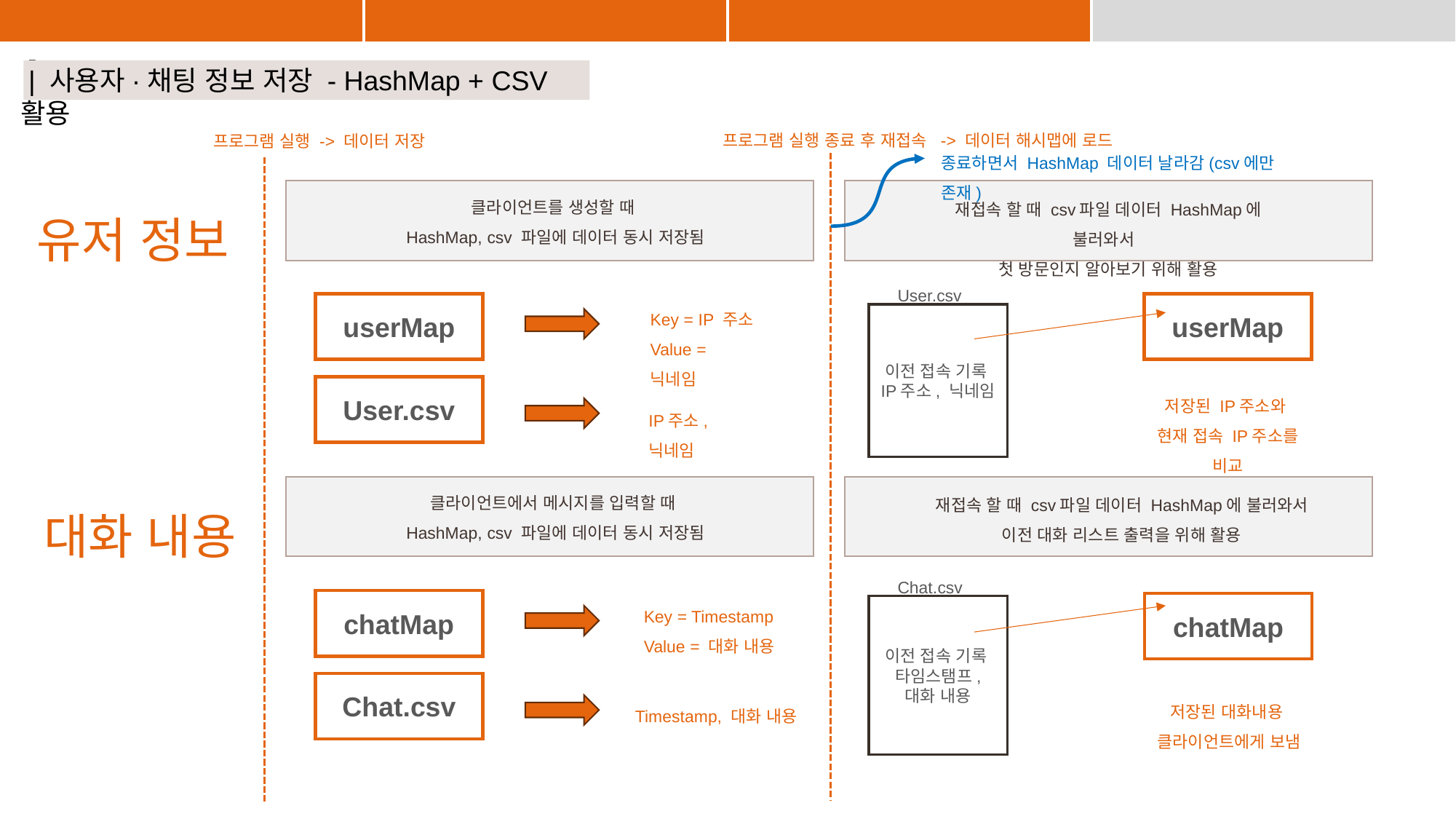

|  |  |  |  |
| --- | --- | --- | --- |
 | 사용자·채팅 정보 저장 - HashMap + CSV 활용

프로그램 실행 종료 후 재접속  -> 데이터 해시맵에 로드
프로그램 실행 -> 데이터 저장
종료하면서 HashMap 데이터 날라감(csv에만 존재)
유저 정보

클라이언트를 생성할 때
HashMap, csv 파일에 데이터 동시 저장됨
재접속 할 때 csv파일 데이터 HashMap에 불러와서
첫 방문인지 알아보기 위해 활용
User.csv
userMap
Key = IP 주소
Value = 닉네임

User.csv
IP주소, 닉네임

userMap
이전 접속 기록
IP주소, 닉네임
저장된 IP주소와
현재 접속 IP주소를 비교
대화 내용

클라이언트에서 메시지를 입력할 때
HashMap, csv 파일에 데이터 동시 저장됨
재접속 할 때 csv파일 데이터 HashMap에 불러와서
이전 대화 리스트 출력을 위해 활용
Chat.csv
chatMap
Key = Timestamp
Value = 대화 내용
chatMap
이전 접속 기록
타임스탬프,
대화 내용

Chat.csv
저장된 대화내용
클라이언트에게 보냄
Timestamp, 대화 내용